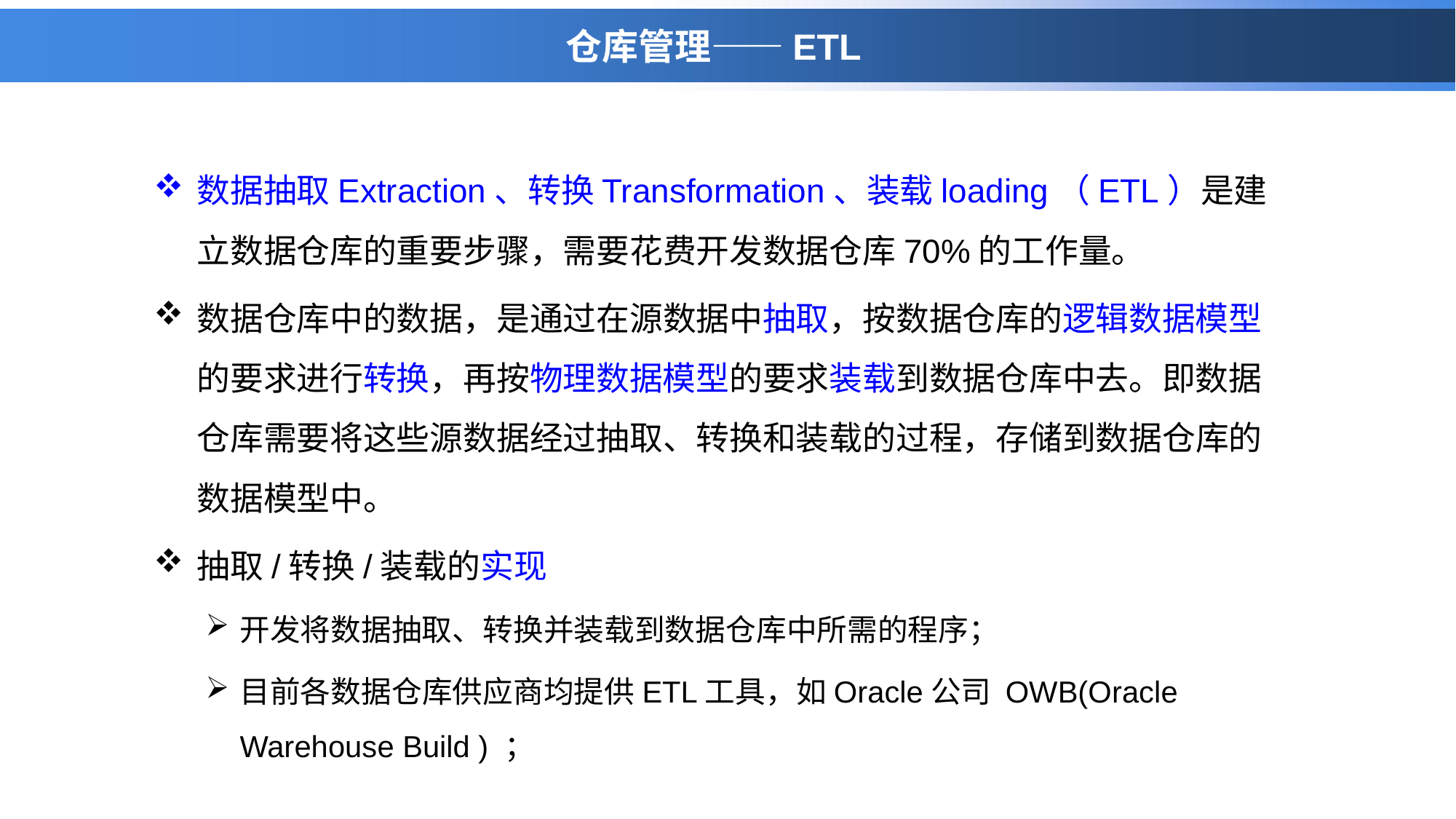

# 仓库管理——ETL
数据抽取Extraction、转换Transformation、装载loading（ETL）是建立数据仓库的重要步骤，需要花费开发数据仓库70%的工作量。
数据仓库中的数据，是通过在源数据中抽取，按数据仓库的逻辑数据模型的要求进行转换，再按物理数据模型的要求装载到数据仓库中去。即数据仓库需要将这些源数据经过抽取、转换和装载的过程，存储到数据仓库的数据模型中。
抽取/转换/装载的实现
开发将数据抽取、转换并装载到数据仓库中所需的程序；
目前各数据仓库供应商均提供ETL工具，如Oracle公司 OWB(Oracle Warehouse Build ) ；